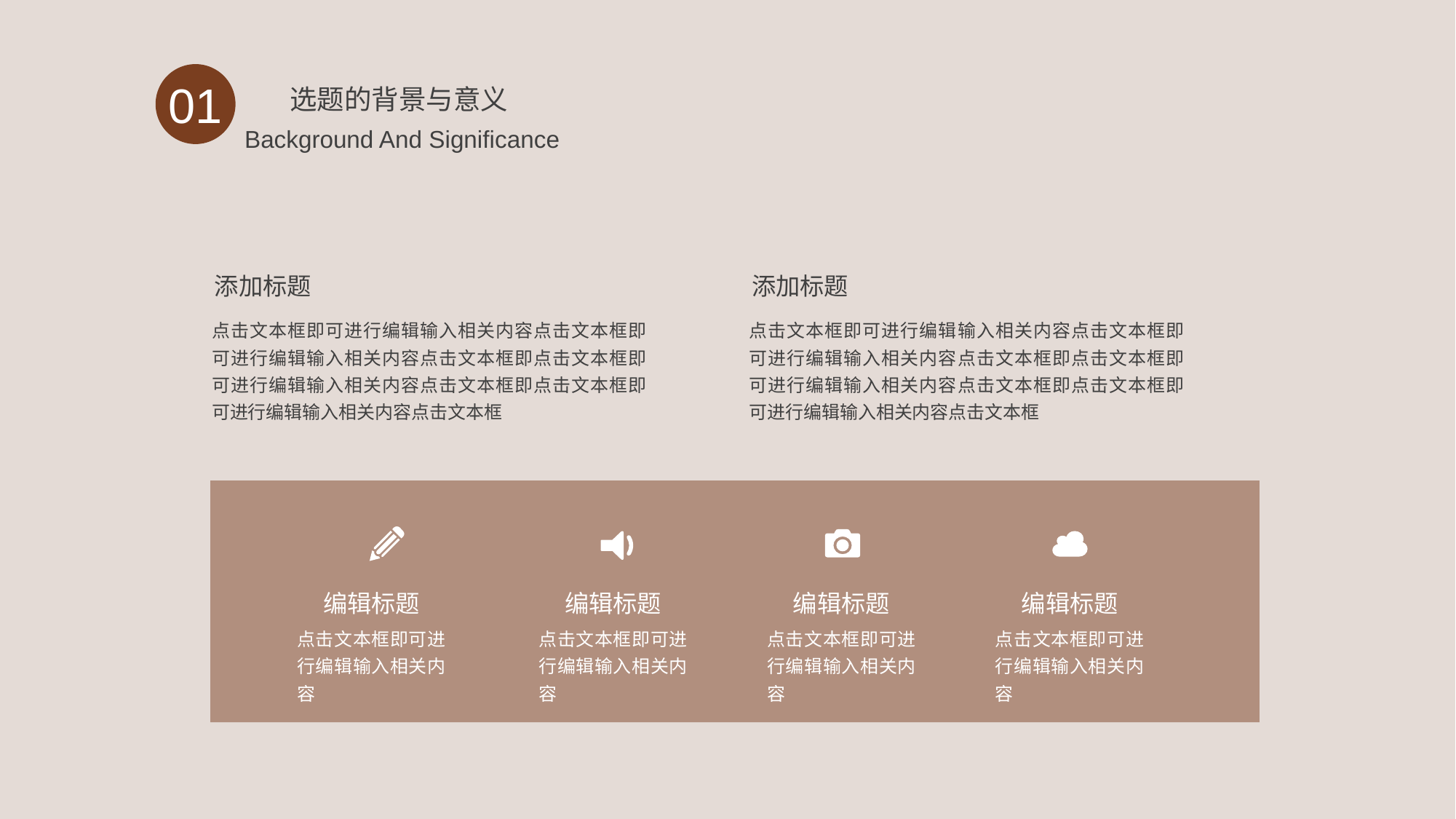

选题的背景与意义

01
 Background And Significance
添加标题
添加标题
点击文本框即可进行编辑输入相关内容点击文本框即可进行编辑输入相关内容点击文本框即点击文本框即可进行编辑输入相关内容点击文本框即点击文本框即可进行编辑输入相关内容点击文本框
点击文本框即可进行编辑输入相关内容点击文本框即可进行编辑输入相关内容点击文本框即点击文本框即可进行编辑输入相关内容点击文本框即点击文本框即可进行编辑输入相关内容点击文本框

编辑标题
编辑标题
编辑标题
编辑标题
点击文本框即可进行编辑输入相关内容
点击文本框即可进行编辑输入相关内容
点击文本框即可进行编辑输入相关内容
点击文本框即可进行编辑输入相关内容